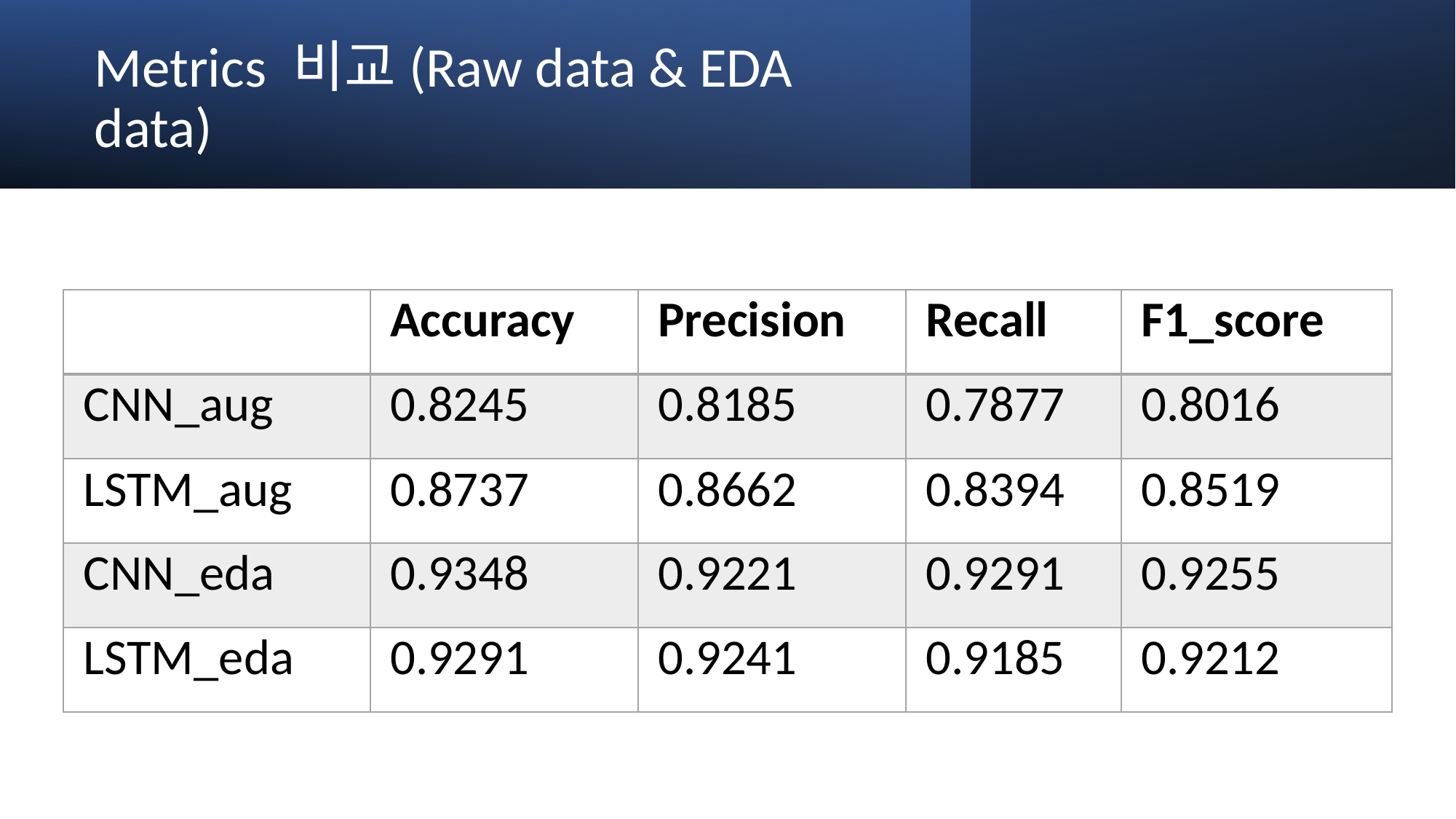

# Metrics 비교(Raw data & EDA data)
|  | Accuracy | Precision | Recall | F1\_score |
| --- | --- | --- | --- | --- |
| CNN\_aug | 0.8245 | 0.8185 | 0.7877 | 0.8016 |
| LSTM\_aug | 0.8737 | 0.8662 | 0.8394 | 0.8519 |
| CNN\_eda | 0.9348 | 0.9221 | 0.9291 | 0.9255 |
| LSTM\_eda | 0.9291 | 0.9241 | 0.9185 | 0.9212 |